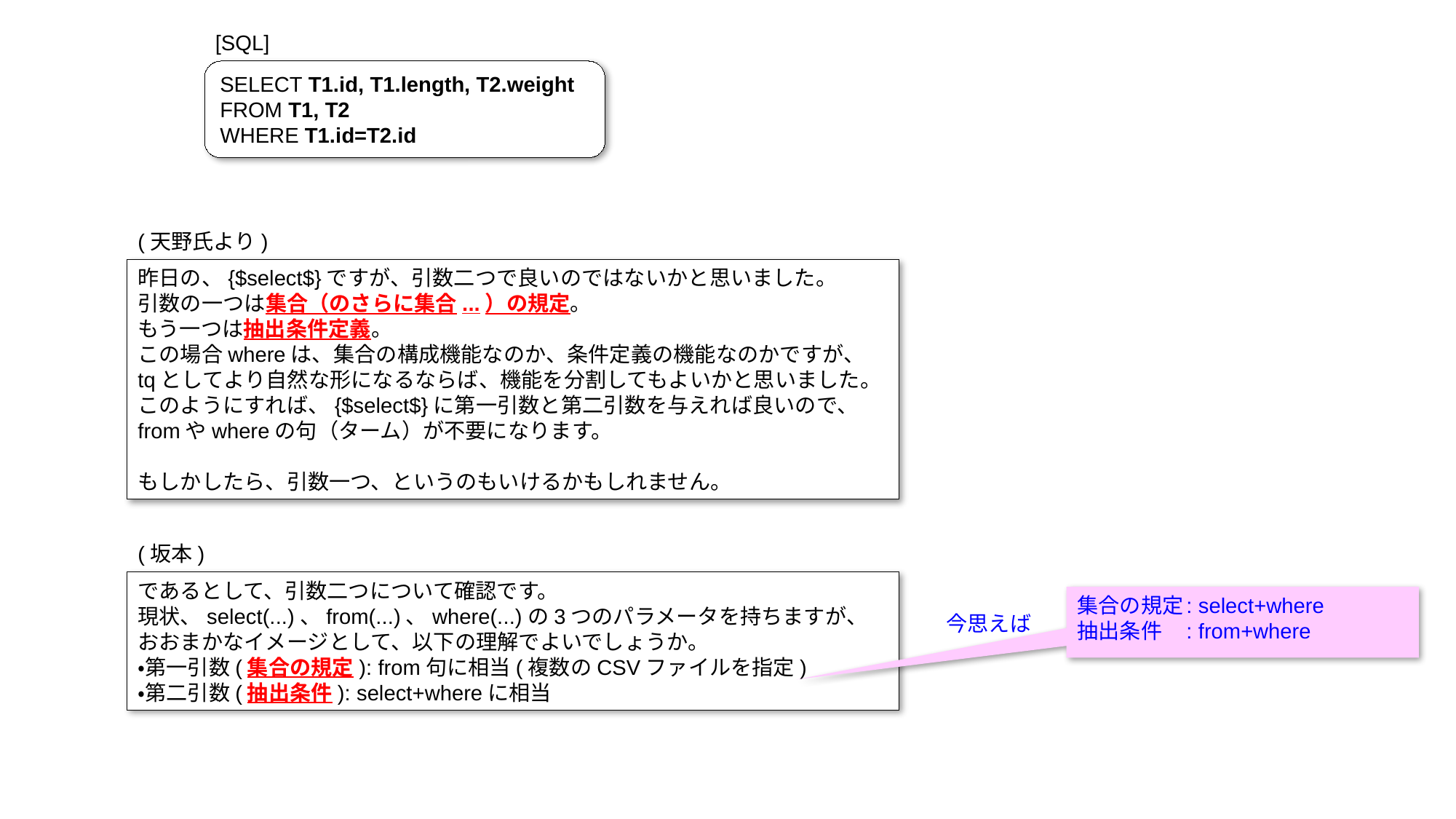

[SQL]
SELECT T1.id, T1.length, T2.weight
FROM T1, T2
WHERE T1.id=T2.id
(天野氏より)
昨日の、{$select$}ですが、引数二つで良いのではないかと思いました。
引数の一つは集合（のさらに集合...）の規定。
もう一つは抽出条件定義。
この場合whereは、集合の構成機能なのか、条件定義の機能なのかですが、
tqとしてより自然な形になるならば、機能を分割してもよいかと思いました。
このようにすれば、{$select$}に第一引数と第二引数を与えれば良いので、
fromやwhereの句（ターム）が不要になります。

もしかしたら、引数一つ、というのもいけるかもしれません。
(坂本)
であるとして、引数二つについて確認です。
現状、select(...)、from(...)、where(...)の3つのパラメータを持ちますが、
おおまかなイメージとして、以下の理解でよいでしょうか。
・第一引数(集合の規定): from句に相当(複数のCSVファイルを指定)
・第二引数(抽出条件): select+whereに相当
集合の規定	: select+where
抽出条件	: from+where
今思えば